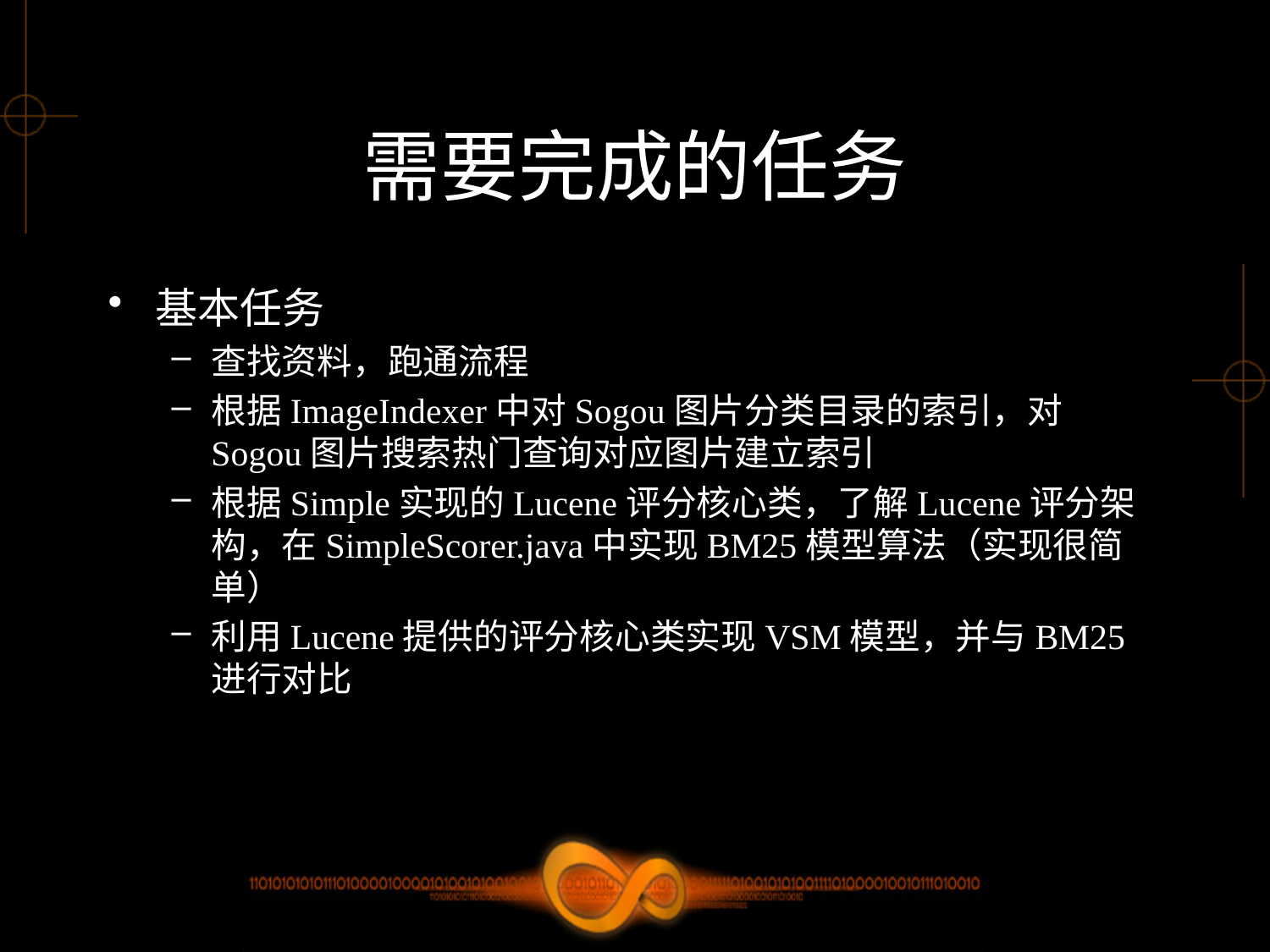

# 需要完成的任务
基本任务
查找资料，跑通流程
根据ImageIndexer中对Sogou图片分类目录的索引，对Sogou图片搜索热门查询对应图片建立索引
根据Simple实现的Lucene评分核心类，了解Lucene评分架构，在SimpleScorer.java中实现BM25模型算法（实现很简单）
利用Lucene提供的评分核心类实现VSM模型，并与BM25进行对比